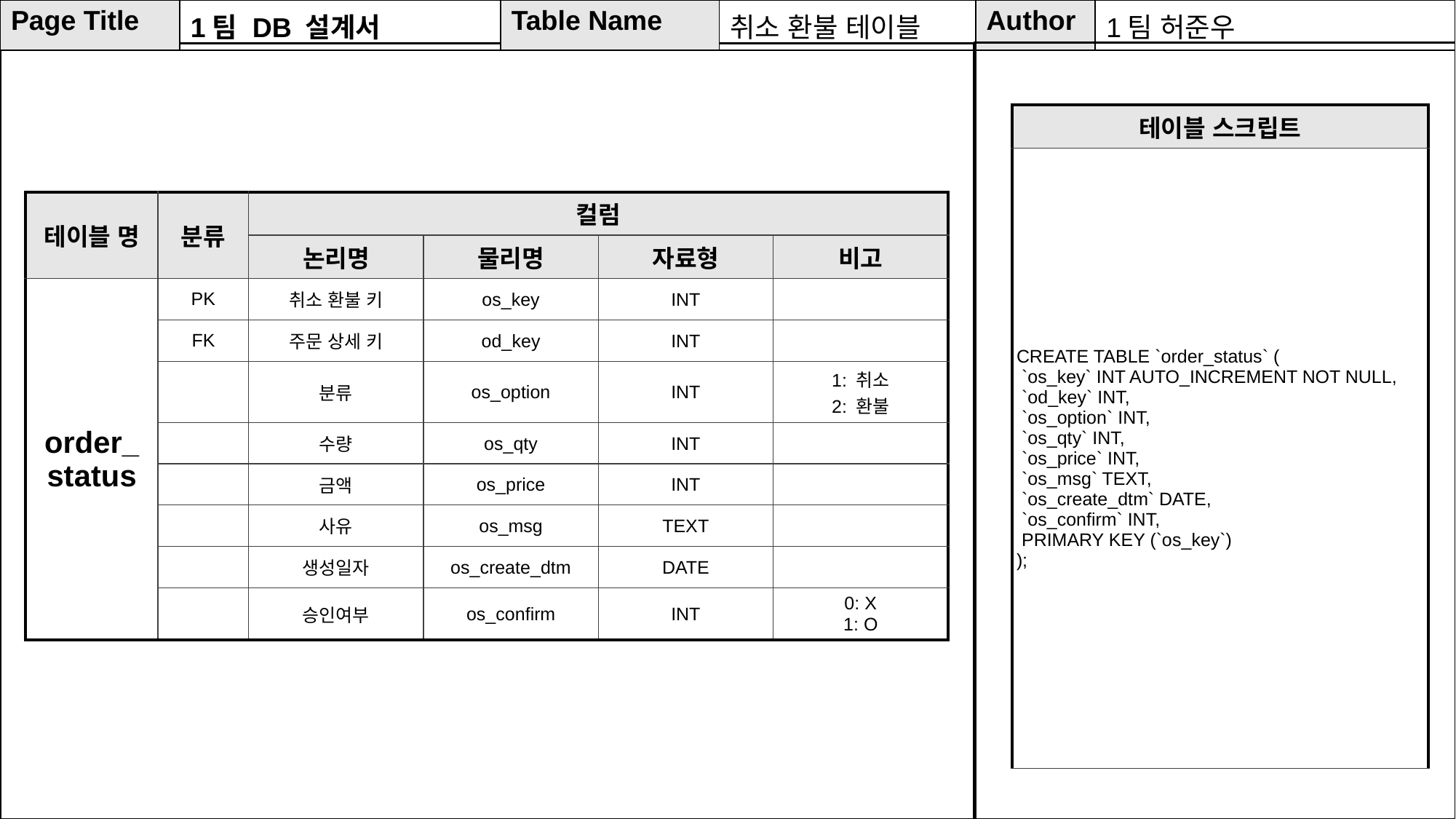

| Page Title | 1팀 DB 설계서 | Table Name | 취소 환불 테이블 | Author | 1팀 허준우 |
| --- | --- | --- | --- | --- | --- |

| 테이블 스크립트 |
| --- |
| CREATE TABLE `order\_status` ( `os\_key` INT AUTO\_INCREMENT NOT NULL, `od\_key` INT, `os\_option` INT, `os\_qty` INT, `os\_price` INT, `os\_msg` TEXT, `os\_create\_dtm` DATE, `os\_confirm` INT, PRIMARY KEY (`os\_key`) ); |
| 테이블 명 | 분류 | 컬럼 |  |  |  |
| --- | --- | --- | --- | --- | --- |
|  |  | 논리명 | 물리명 | 자료형 | 비고 |
| order\_ status | PK | 취소 환불 키 | os\_key | INT |  |
|  | FK | 주문 상세 키 | od\_key | INT |  |
|  |  | 분류 | os\_option | INT | 1: 취소 2: 환불 |
|  |  | 수량 | os\_qty | INT |  |
|  |  | 금액 | os\_price | INT |  |
|  |  | 사유 | os\_msg | TEXT |  |
|  |  | 생성일자 | os\_create\_dtm | DATE |  |
|  |  | 승인여부 | os\_confirm | INT | 0: X 1: O |